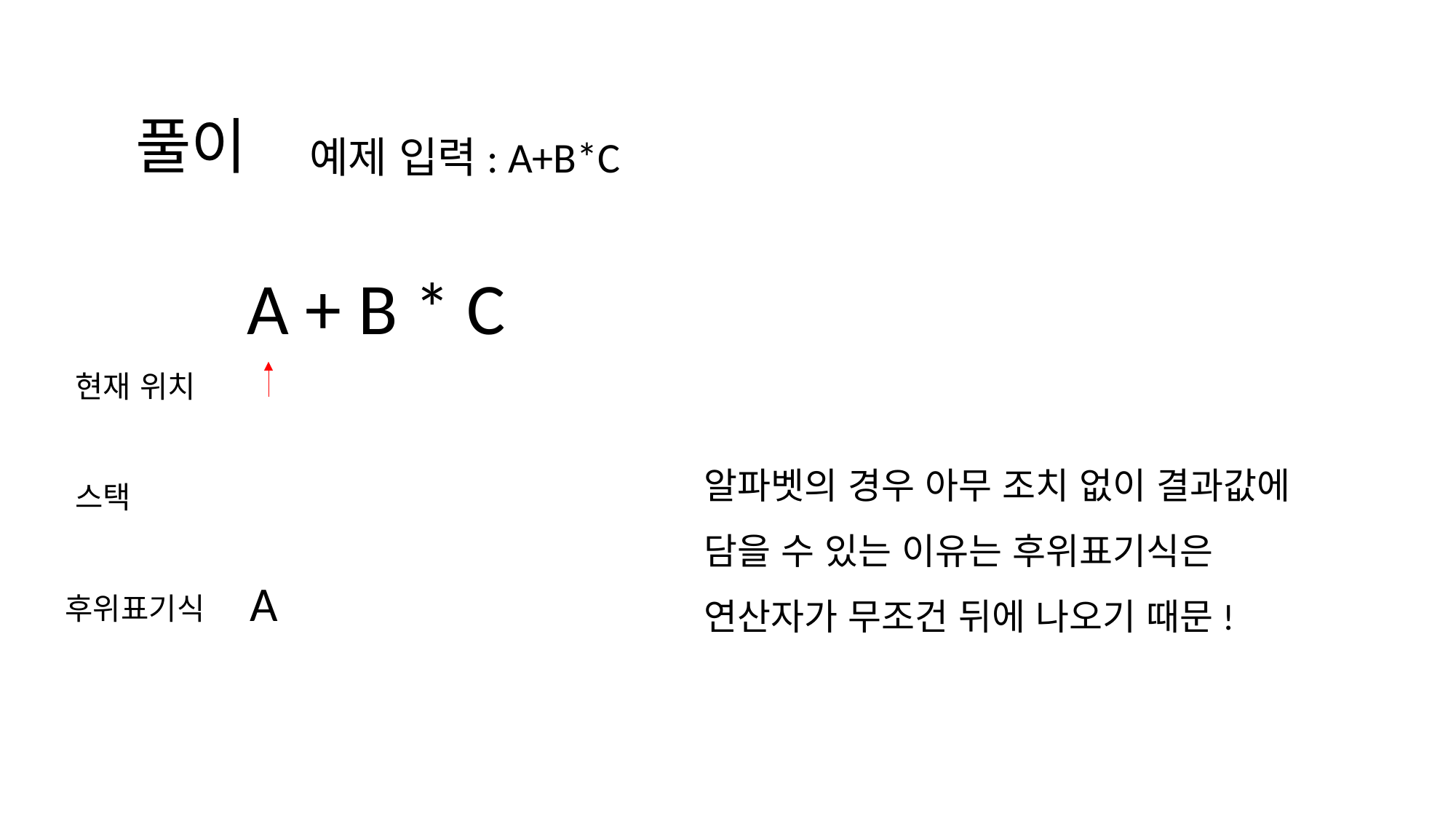

풀이
예제 입력: A+B*C
A + B * C
현재 위치
알파벳의 경우 아무 조치 없이 결과값에 담을 수 있는 이유는 후위표기식은 연산자가 무조건 뒤에 나오기 때문!
스택
A
후위표기식